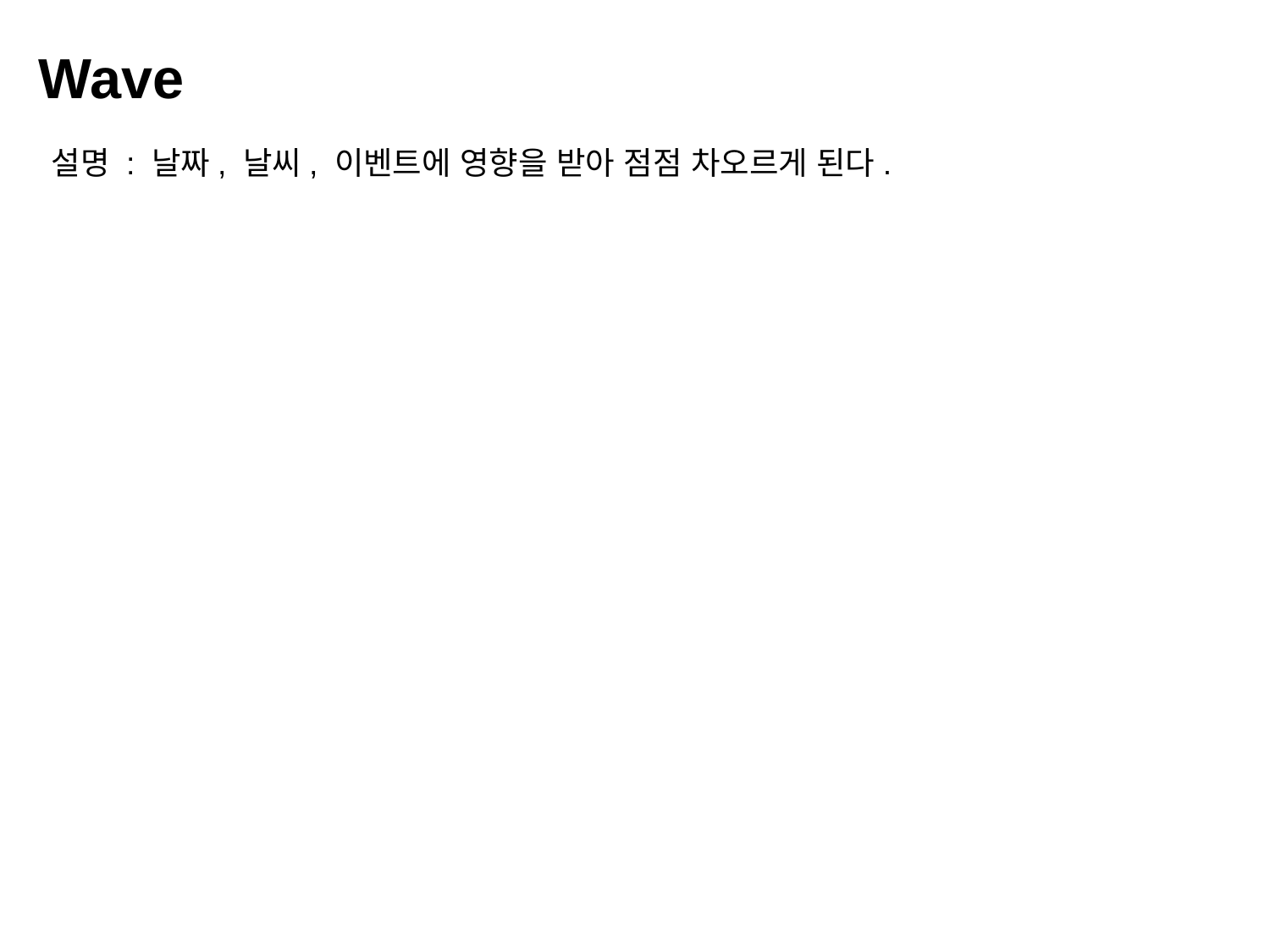

Wave
설명 : 날짜, 날씨, 이벤트에 영향을 받아 점점 차오르게 된다.